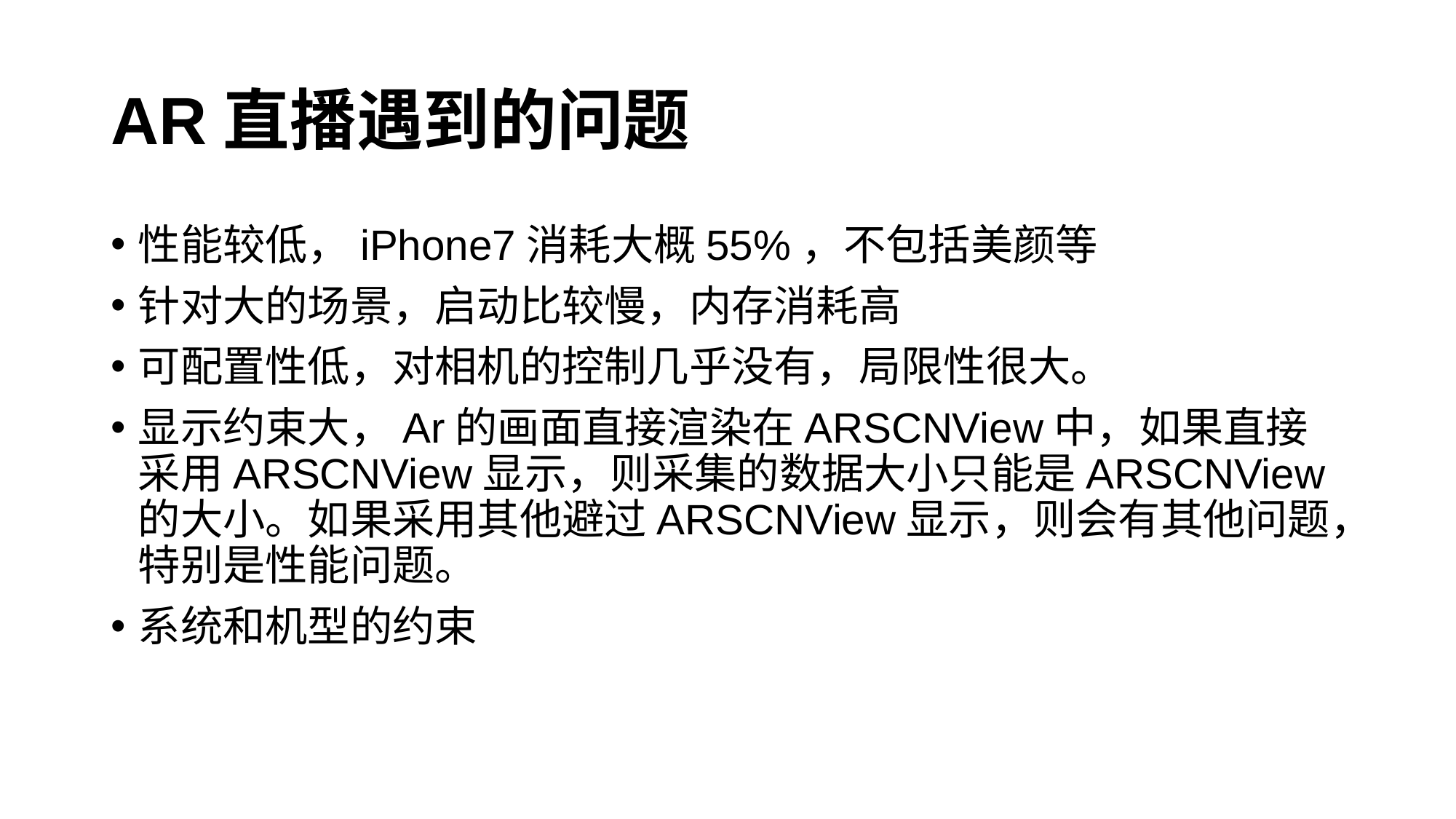

# AR直播遇到的问题
性能较低，iPhone7消耗大概55%，不包括美颜等
针对大的场景，启动比较慢，内存消耗高
可配置性低，对相机的控制几乎没有，局限性很大。
显示约束大，Ar的画面直接渲染在ARSCNView中，如果直接采用ARSCNView显示，则采集的数据大小只能是ARSCNView的大小。如果采用其他避过ARSCNView显示，则会有其他问题，特别是性能问题。
系统和机型的约束